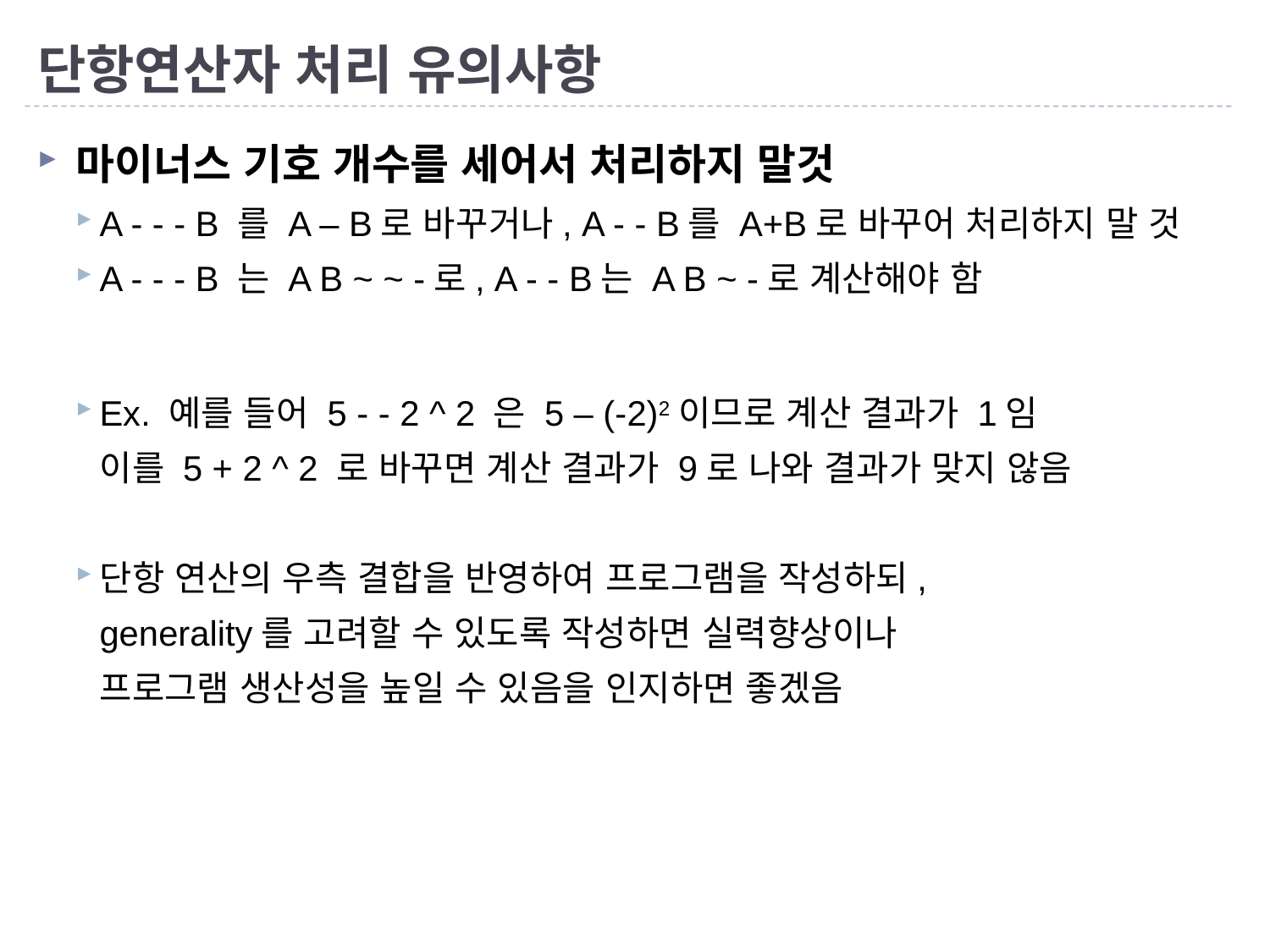

# 단항연산자 처리 유의사항
마이너스 기호 개수를 세어서 처리하지 말것
A - - - B 를 A – B로 바꾸거나, A - - B를 A+B로 바꾸어 처리하지 말 것
A - - - B 는 A B ~ ~ -로, A - - B는 A B ~ -로 계산해야 함

Ex. 예를 들어 5 - - 2 ^ 2 은 5 – (-2)2이므로 계산 결과가 1임
이를 5 + 2 ^ 2 로 바꾸면 계산 결과가 9로 나와 결과가 맞지 않음

단항 연산의 우측 결합을 반영하여 프로그램을 작성하되,
generality를 고려할 수 있도록 작성하면 실력향상이나
프로그램 생산성을 높일 수 있음을 인지하면 좋겠음